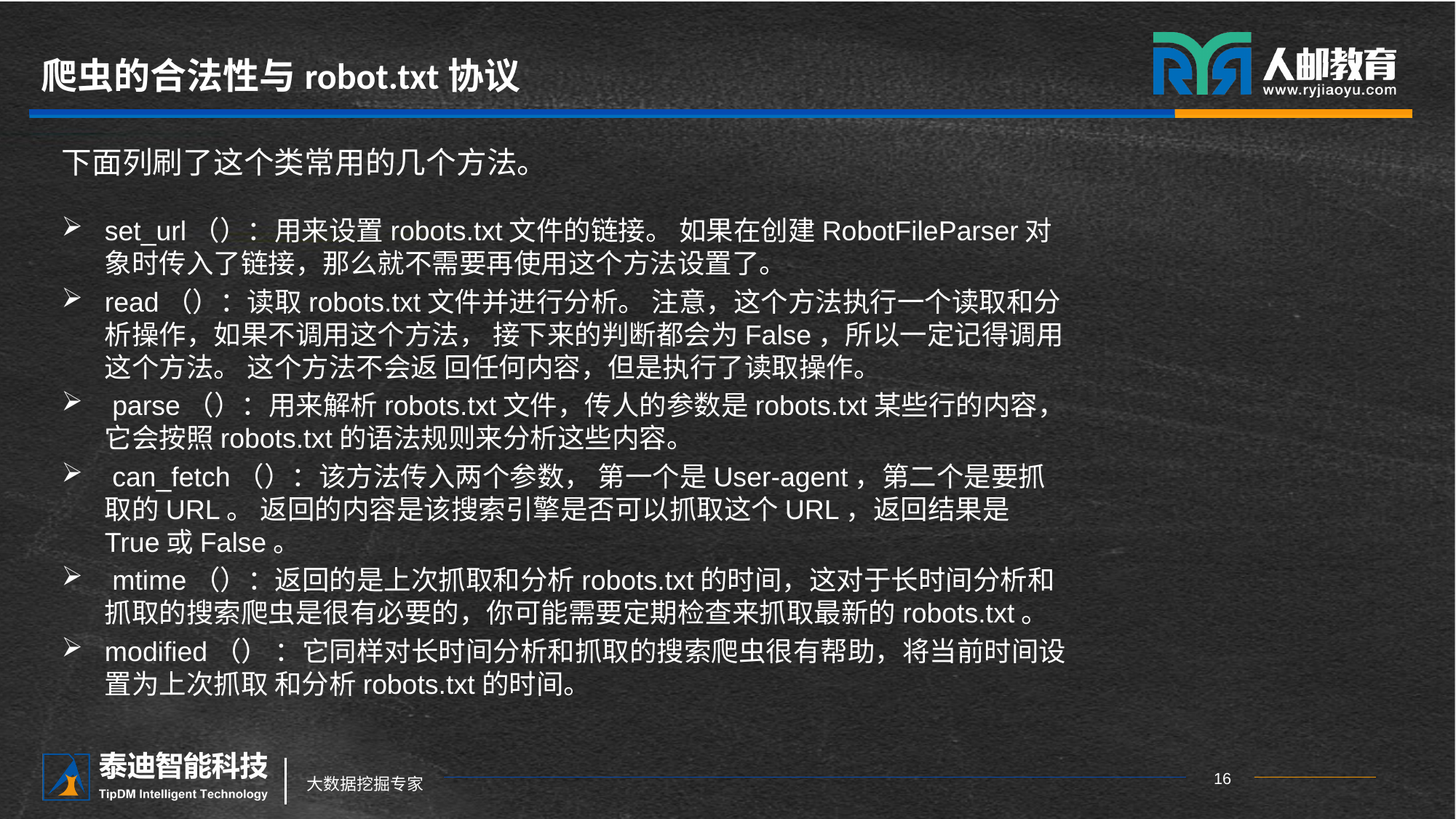

# 爬虫的合法性与robot.txt协议
下面列刷了这个类常用的几个方法。
set_url（）：用来设置robots.txt文件的链接。 如果在创建RobotFileParser对象时传入了链接，那么就不需要再使用这个方法设置了。
read（）：读取robots.txt文件并进行分析。 注意，这个方法执行一个读取和分析操作，如果不调用这个方法， 接下来的判断都会为False，所以一定记得调用这个方法。 这个方法不会返 回任何内容，但是执行了读取操作。
 parse（）：用来解析robots.txt文件，传人的参数是robots.txt某些行的内容，它会按照robots.txt的语法规则来分析这些内容。
 can_fetch（）：该方法传入两个参数， 第一个是User-agent，第二个是要抓取的URL。 返回的内容是该搜索引擎是否可以抓取这个URL，返回结果是True或False。
 mtime（）：返回的是上次抓取和分析robots.txt的时间，这对于长时间分析和抓取的搜索爬虫是很有必要的，你可能需要定期检查来抓取最新的robots.txt。
modified（） ：它同样对长时间分析和抓取的搜索爬虫很有帮助，将当前时间设置为上次抓取 和分析robots.txt的时间。